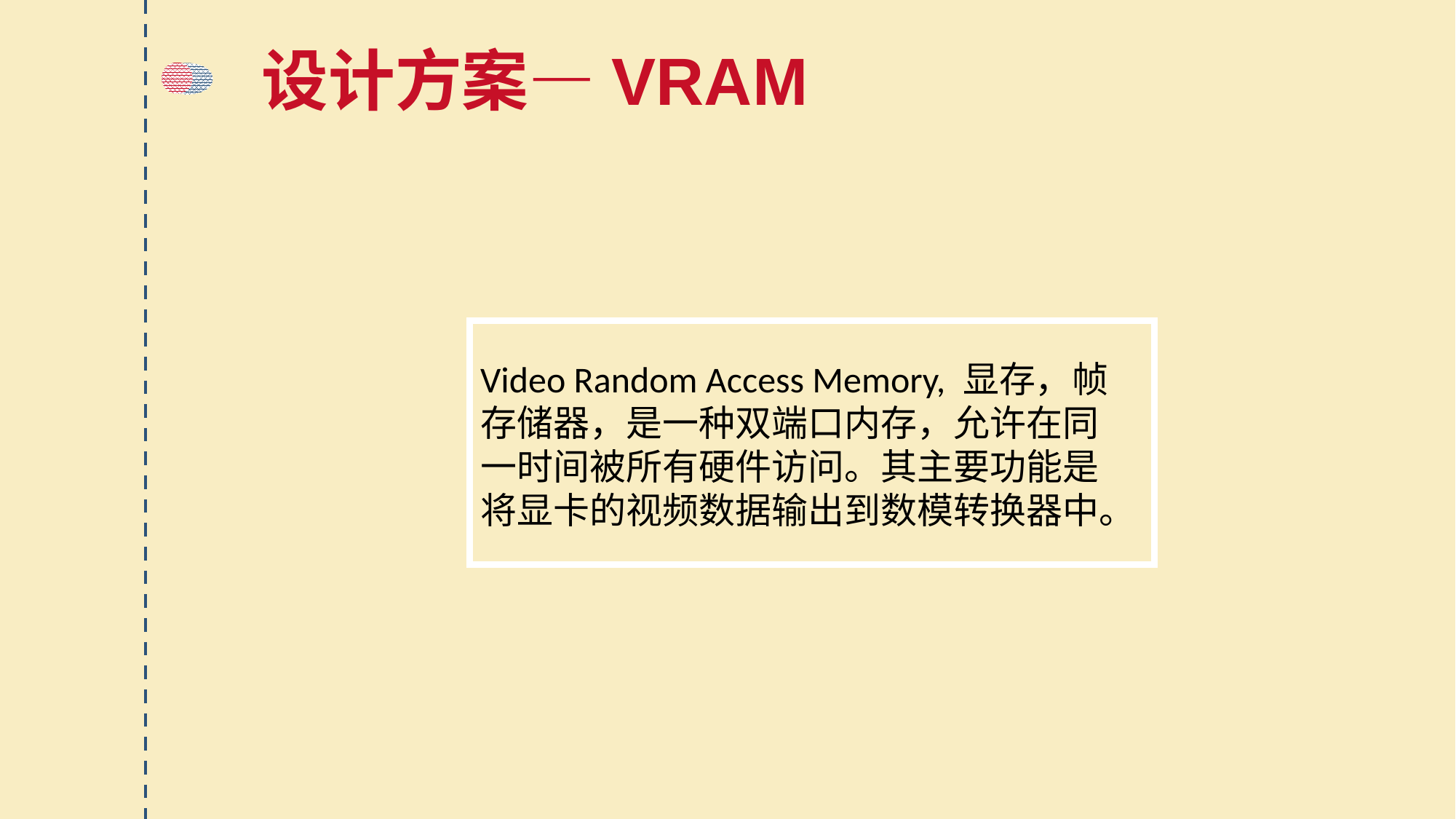

设计方案—VRAM

Video Random Access Memory, 显存，帧存储器，是一种双端口内存，允许在同一时间被所有硬件访问。其主要功能是将显卡的视频数据输出到数模转换器中。